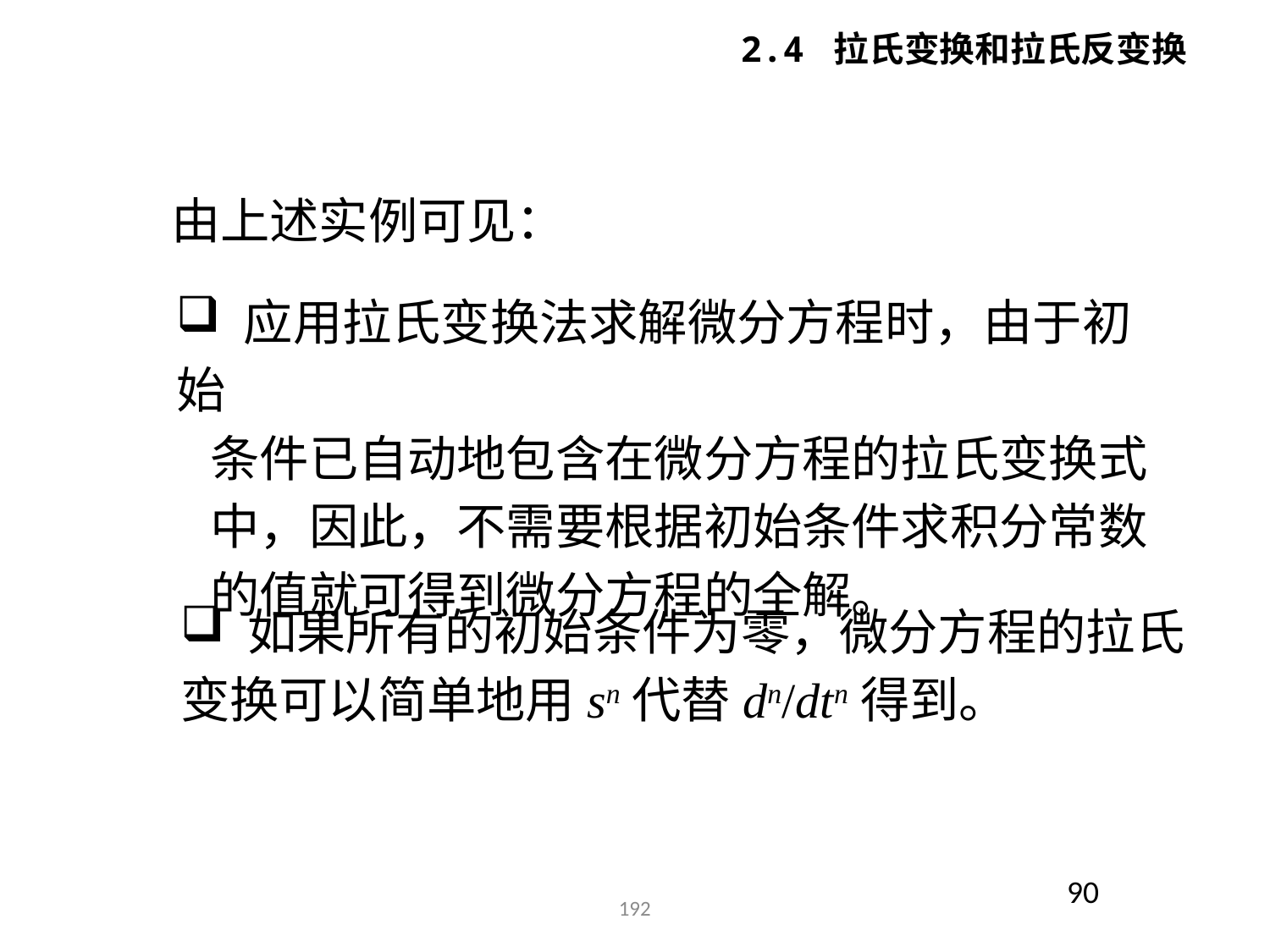

2.4 拉氏变换和拉氏反变换
由上述实例可见：
 应用拉氏变换法求解微分方程时，由于初始
  条件已自动地包含在微分方程的拉氏变换式
  中，因此，不需要根据初始条件求积分常数
  的值就可得到微分方程的全解。
 如果所有的初始条件为零，微分方程的拉氏变换可以简单地用sn代替dn/dtn得到。
90
192